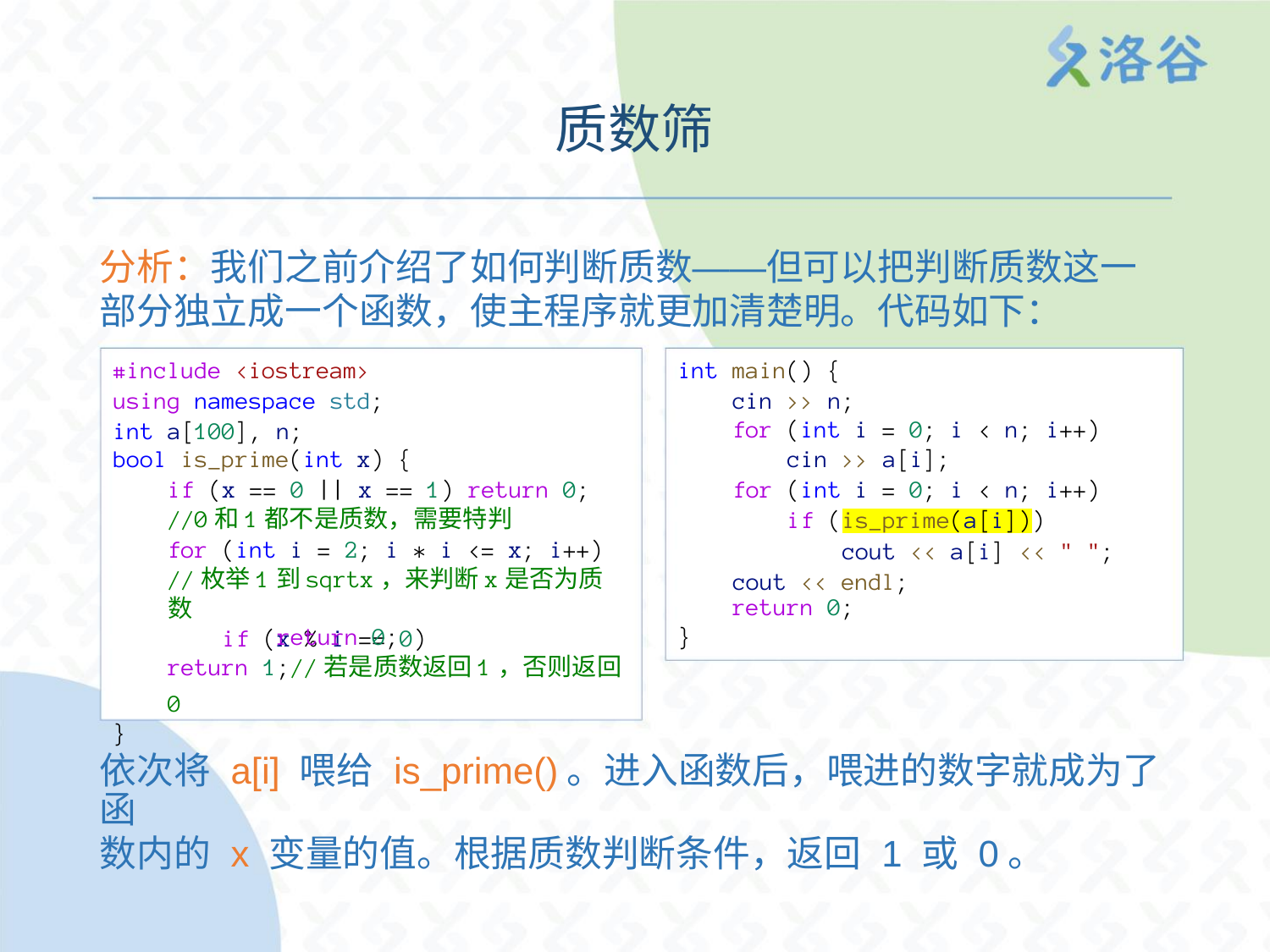

质数筛
分析：我们之前介绍了如何判断质数——但可以把判断质数这一
部分独立成一个函数，使主程序就更加清楚明。代码如下：
#include <iostream>
using namespace std;
int a[100], n;
int main() {
cin >> n;
for (int i = 0; i < n; i++)
bool is_prime(int x) {
if (x == 0 || x == 1) return 0;
//0和1都不是质数，需要特判
for (int i = 2; i * i <= x; i++)
//枚举1到sqrtx，来判断x是否为质数
if (x % i == 0)
cin >> a[i];
for (int i = 0; i < n; i++)
if (is_prime(a[i]))
cout << a[i] << " ";
cout << endl;
return 0;
return 0;
}
return 1;//若是质数返回1，否则返回0
}
依次将 a[i] 喂给 is_prime()。进入函数后，喂进的数字就成为了函
数内的 x 变量的值。根据质数判断条件，返回 1 或 0。